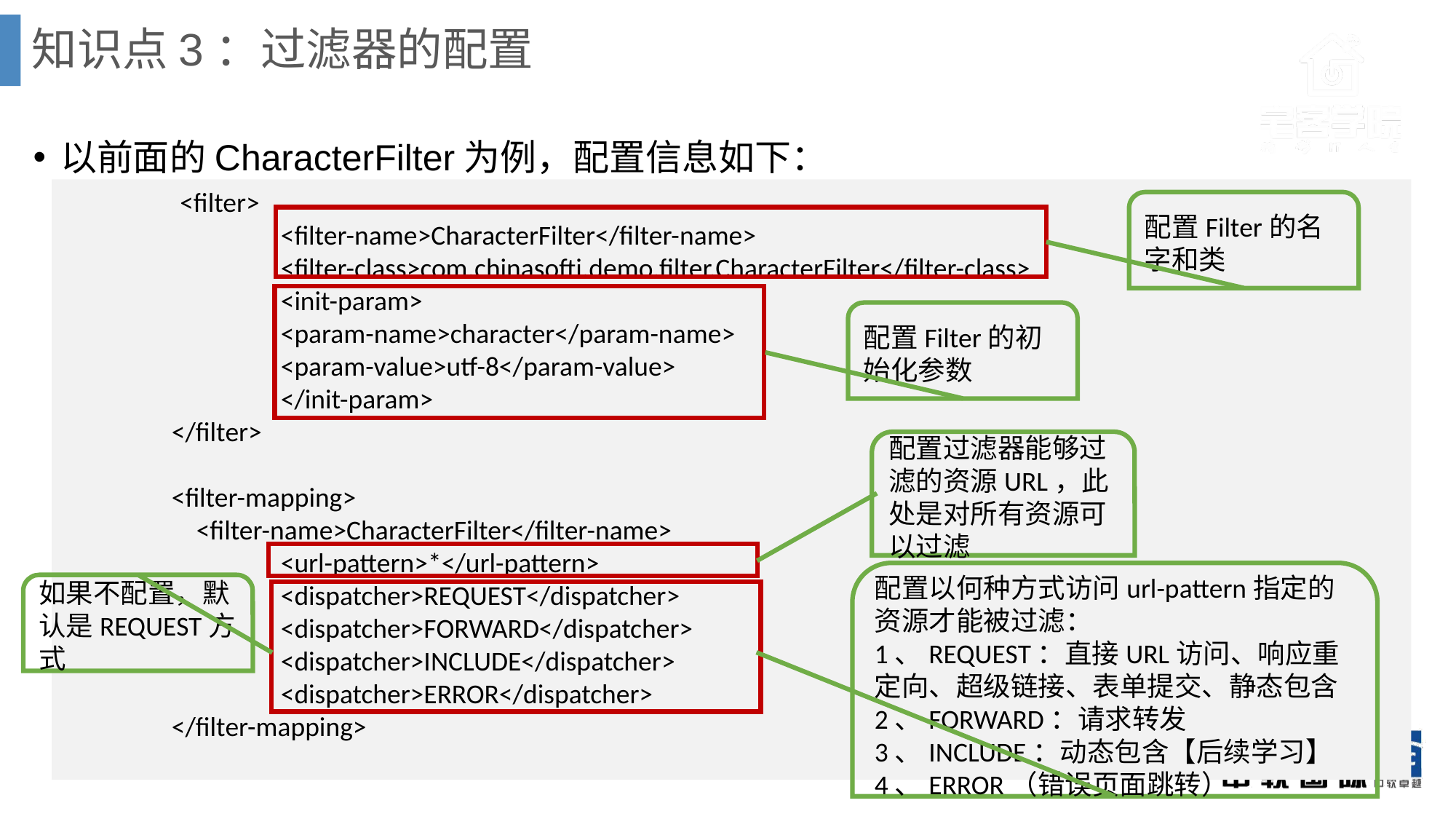

# 知识点3：过滤器的配置
以前面的CharacterFilter为例，配置信息如下：
                   <filter>
		<filter-name>CharacterFilter</filter-name>
		<filter-class>com.chinasofti.demo.filter.CharacterFilter</filter-class>
		<init-param>
		<param-name>character</param-name>
		<param-value>utf-8</param-value>
		</init-param>
	</filter>

	<filter-mapping>
	    <filter-name>CharacterFilter</filter-name>
		<url-pattern>*</url-pattern>
		<dispatcher>REQUEST</dispatcher>
		<dispatcher>FORWARD</dispatcher>
		<dispatcher>INCLUDE</dispatcher>
		<dispatcher>ERROR</dispatcher>
	</filter-mapping>

配置Filter的名字和类

配置Filter的初始化参数
配置过滤器能够过滤的资源URL，此处是对所有资源可以过滤

配置以何种方式访问url-pattern指定的资源才能被过滤：
1、REQUEST：直接URL访问、响应重定向、超级链接、表单提交、静态包含
2、FORWARD：请求转发
3、INCLUDE：动态包含【后续学习】
4、ERROR（错误页面跳转）
如果不配置，默认是REQUEST方式